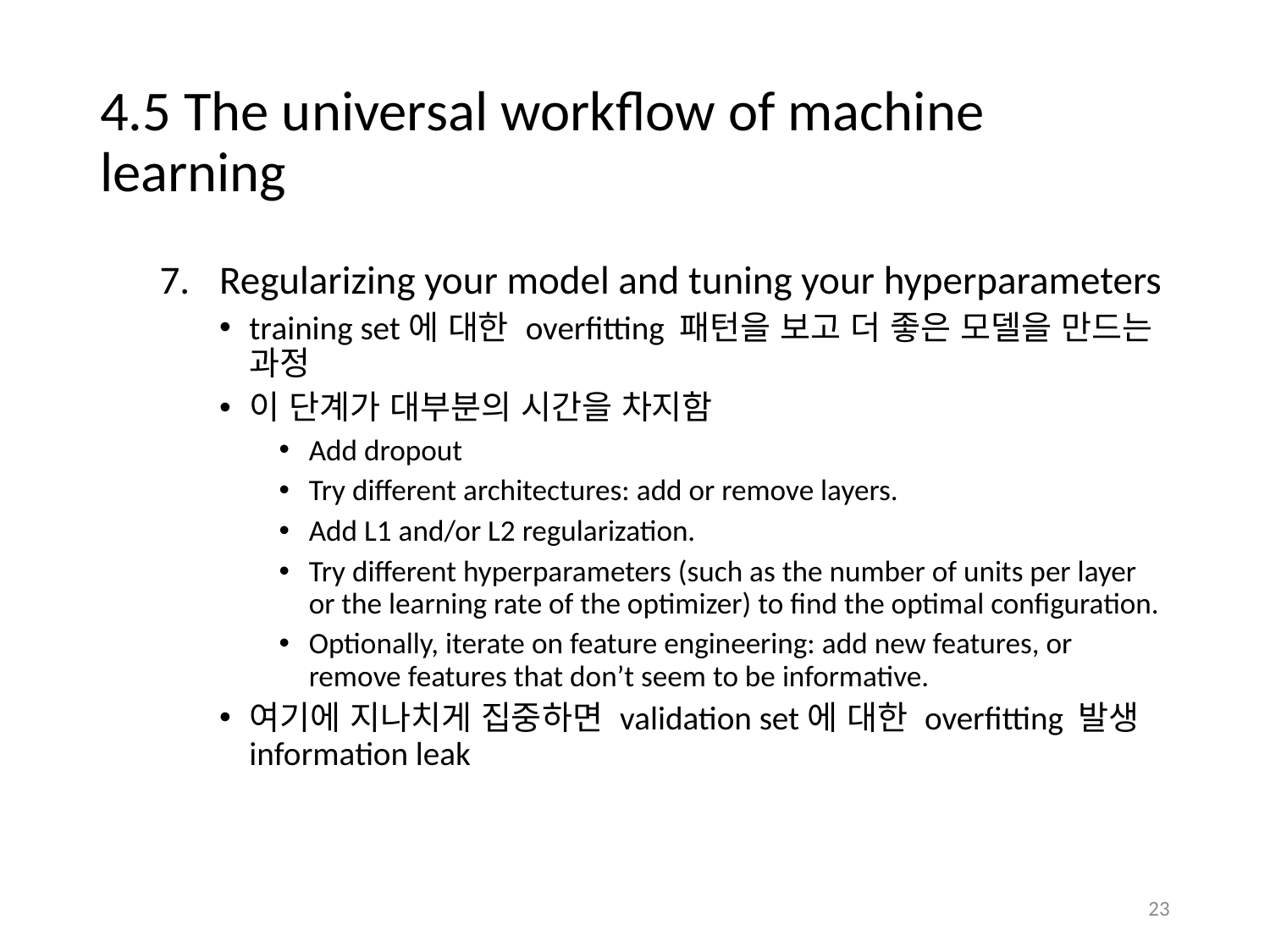

# 4.5 The universal workflow of machine learning
Regularizing your model and tuning your hyperparameters
training set에 대한 overfitting 패턴을 보고 더 좋은 모델을 만드는 과정
이 단계가 대부분의 시간을 차지함
Add dropout
Try different architectures: add or remove layers.
Add L1 and/or L2 regularization.
Try different hyperparameters (such as the number of units per layer or the learning rate of the optimizer) to find the optimal configuration.
Optionally, iterate on feature engineering: add new features, or remove features that don’t seem to be informative.
여기에 지나치게 집중하면 validation set에 대한 overfitting 발생 information leak
23